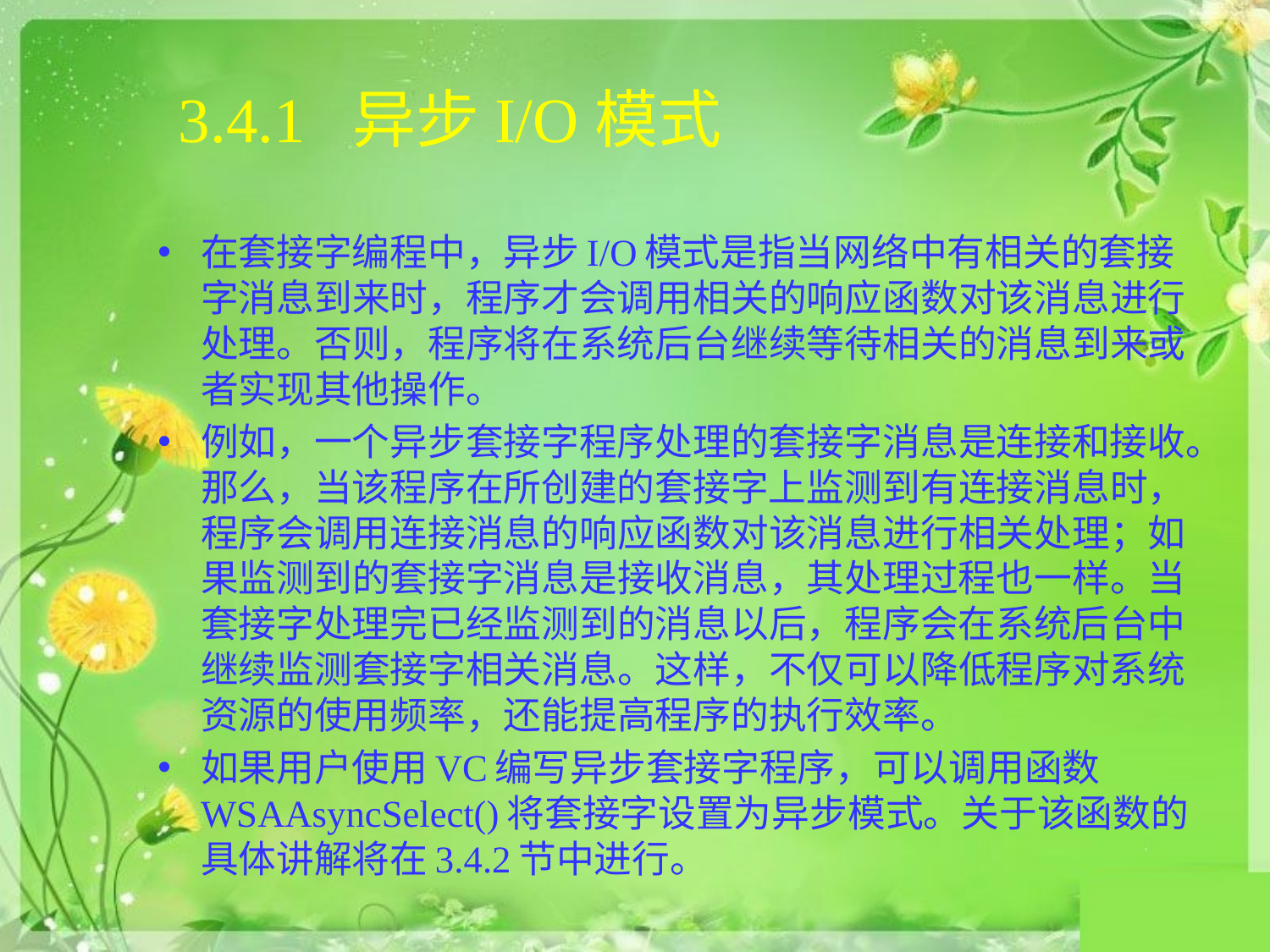

# 3.4.1  异步I/O模式
在套接字编程中，异步I/O模式是指当网络中有相关的套接字消息到来时，程序才会调用相关的响应函数对该消息进行处理。否则，程序将在系统后台继续等待相关的消息到来或者实现其他操作。
例如，一个异步套接字程序处理的套接字消息是连接和接收。那么，当该程序在所创建的套接字上监测到有连接消息时，程序会调用连接消息的响应函数对该消息进行相关处理；如果监测到的套接字消息是接收消息，其处理过程也一样。当套接字处理完已经监测到的消息以后，程序会在系统后台中继续监测套接字相关消息。这样，不仅可以降低程序对系统资源的使用频率，还能提高程序的执行效率。
如果用户使用VC编写异步套接字程序，可以调用函数WSAAsyncSelect()将套接字设置为异步模式。关于该函数的具体讲解将在3.4.2节中进行。